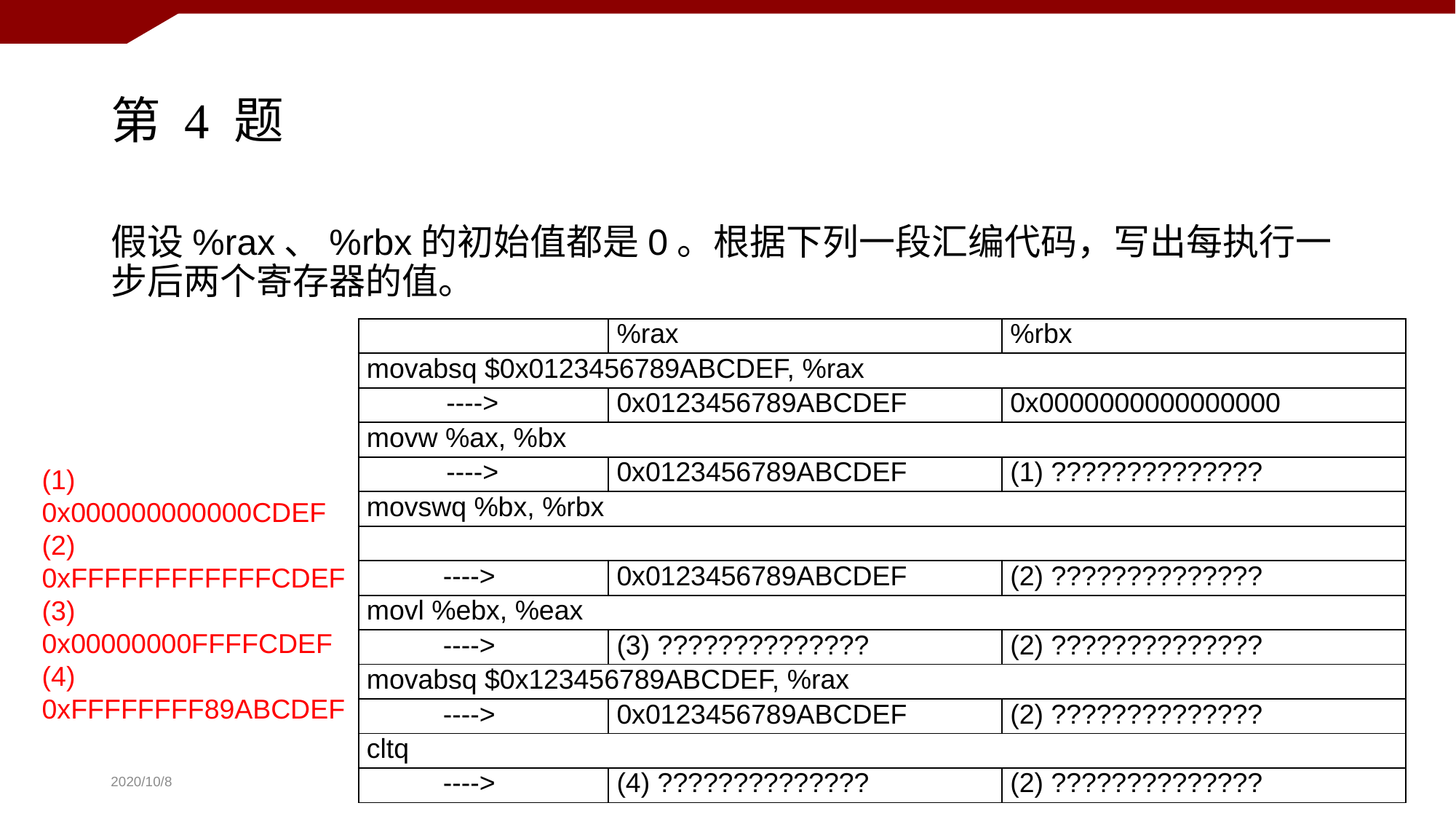

# 第 4 题
假设%rax、%rbx的初始值都是0。根据下列一段汇编代码，写出每执行一步后两个寄存器的值。
|  | %rax | %rbx |
| --- | --- | --- |
| movabsq $0x0123456789ABCDEF, %rax |  |  |
| ----> | 0x0123456789ABCDEF | 0x0000000000000000 |
| movw %ax, %bx |  |  |
| ----> | 0x0123456789ABCDEF | (1) ?????????????? |
| movswq %bx, %rbx |  |  |
|  |  |  |
| ----> | 0x0123456789ABCDEF | (2) ?????????????? |
| movl %ebx, %eax |  |  |
| ----> | (3) ?????????????? | (2) ?????????????? |
| movabsq $0x123456789ABCDEF, %rax |  |  |
| ----> | 0x0123456789ABCDEF | (2) ?????????????? |
| cltq |  |  |
| ----> | (4) ?????????????? | (2) ?????????????? |
(1) 0x000000000000CDEF
(2) 0xFFFFFFFFFFFFCDEF
(3) 0x00000000FFFFCDEF
(4) 0xFFFFFFFF89ABCDEF
2020/10/8